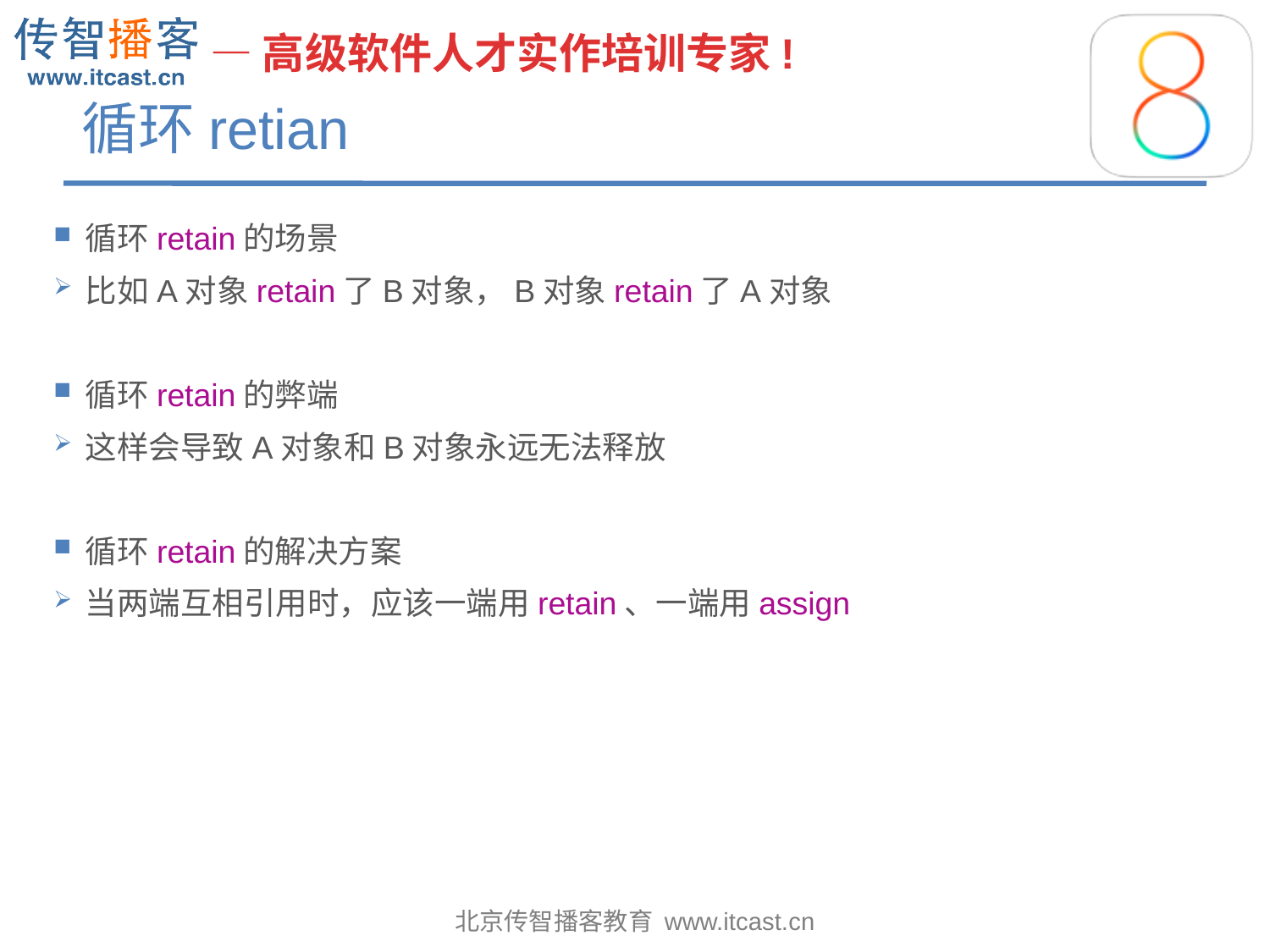

# 循环retian
循环retain的场景
比如A对象retain了B对象，B对象retain了A对象

循环retain的弊端
这样会导致A对象和B对象永远无法释放

循环retain的解决方案
当两端互相引用时，应该一端用retain、一端用assign